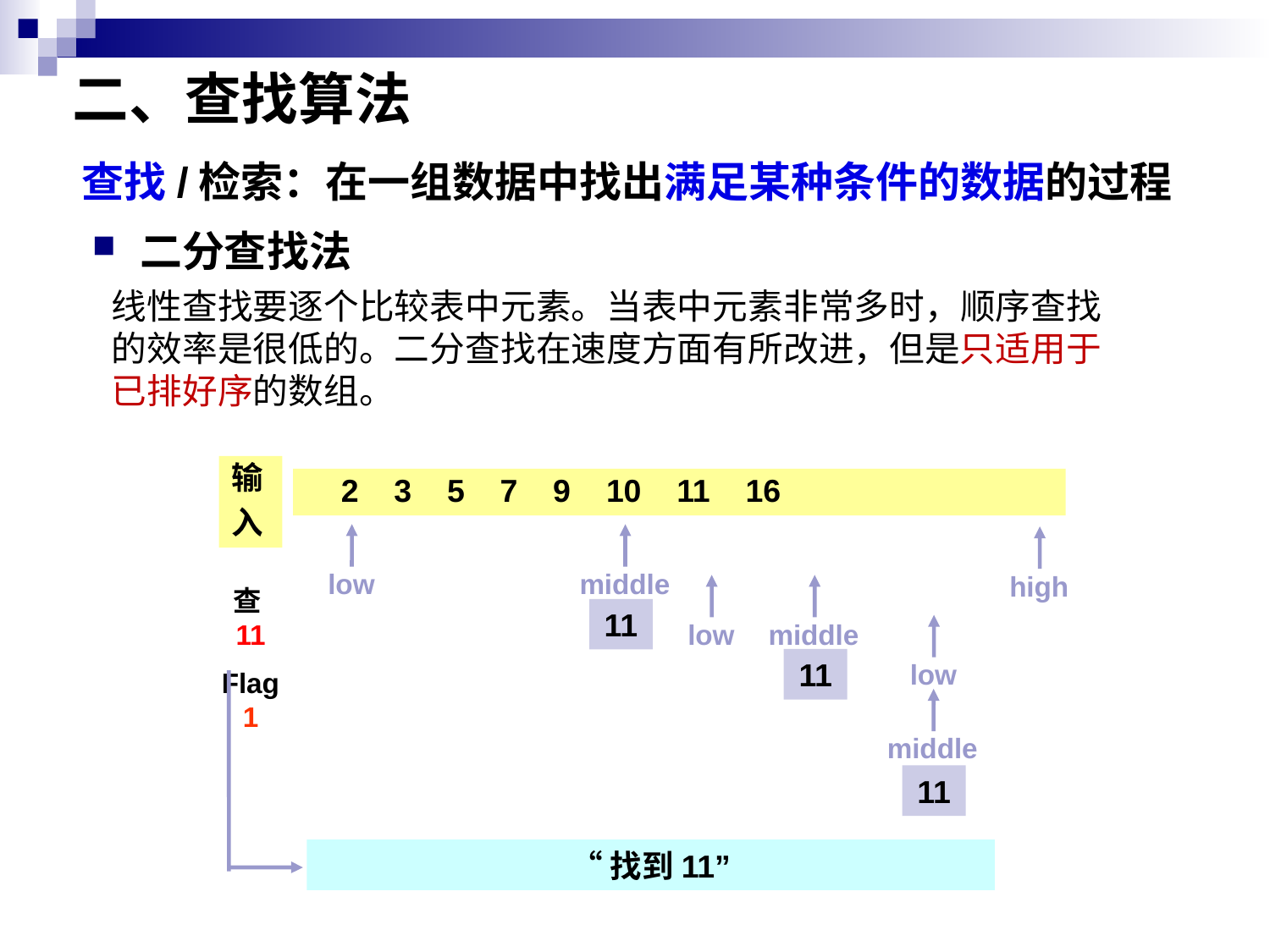

# 二、查找算法
查找/检索：在一组数据中找出满足某种条件的数据的过程
二分查找法
线性查找要逐个比较表中元素。当表中元素非常多时，顺序查找的效率是很低的。二分查找在速度方面有所改进，但是只适用于已排好序的数组。
输
入
    2    3    5    7    9    10    11    16
查11
Flag0

low

middle

high

low

middle
查11
Flag1
11

low
11

“找到11”

middle
11